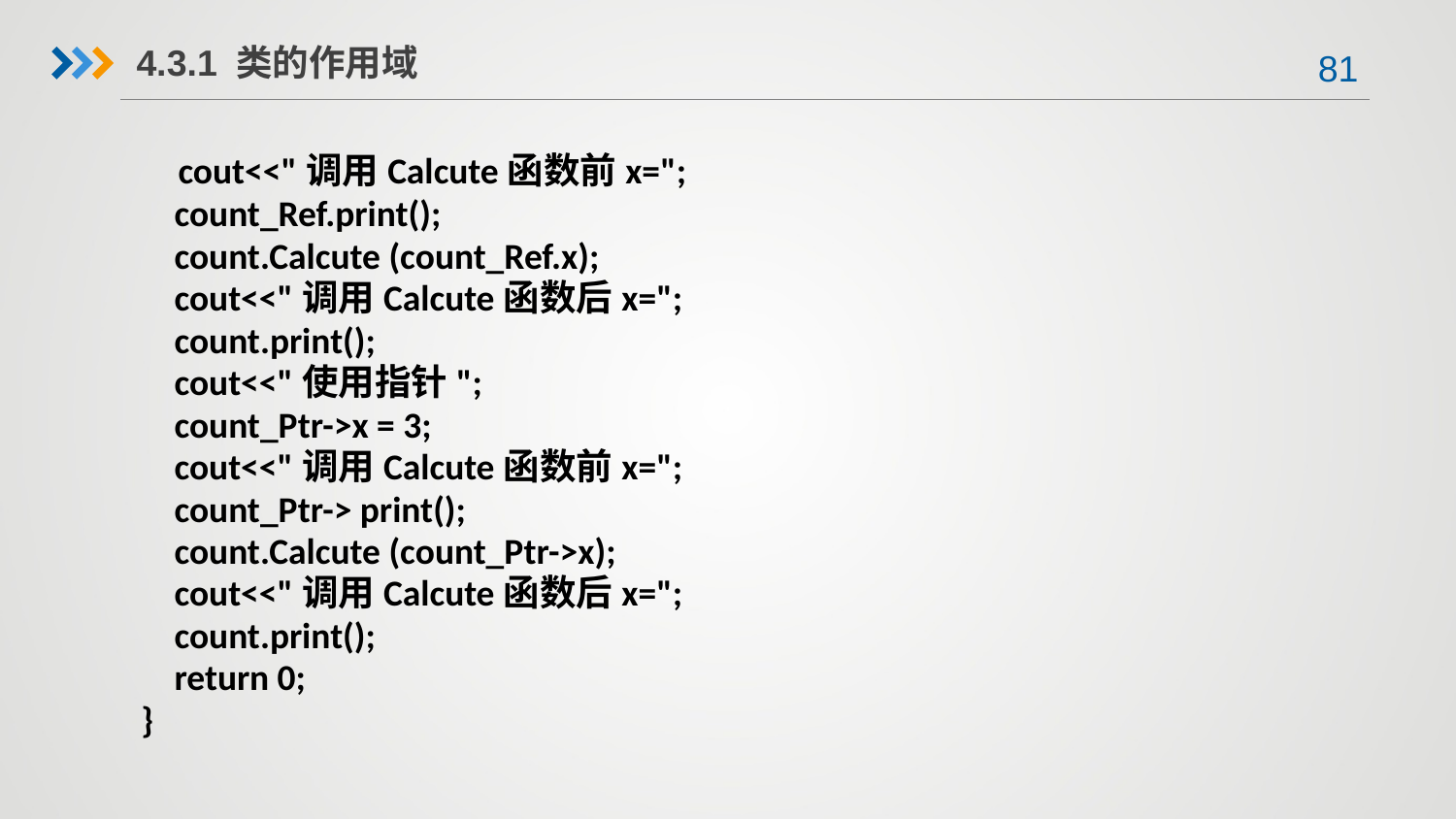

4.3.1 类的作用域
    cout<<"调用Calcute函数前x=";
    count_Ref.print();
    count.Calcute (count_Ref.x);
    cout<<"调用Calcute函数后x=";
    count.print();
    cout<<"使用指针";
    count_Ptr->x = 3;
    cout<<"调用Calcute函数前x=";
    count_Ptr-> print();
    count.Calcute (count_Ptr->x);
    cout<<"调用Calcute函数后x=";
    count.print();
    return 0;
}